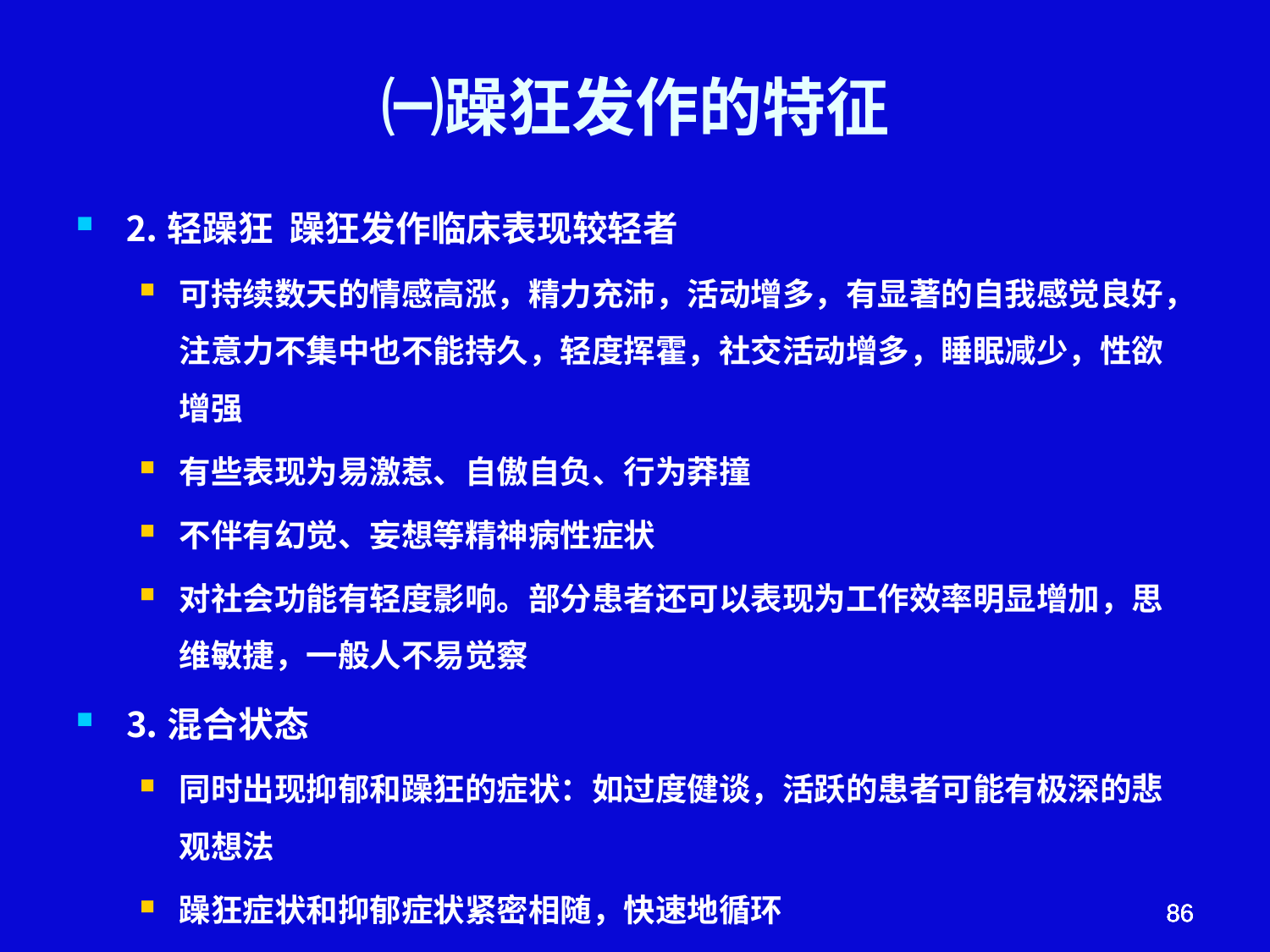

# ㈠躁狂发作的特征
⒉轻躁狂  躁狂发作临床表现较轻者
可持续数天的情感高涨，精力充沛，活动增多，有显著的自我感觉良好，注意力不集中也不能持久，轻度挥霍，社交活动增多，睡眠减少，性欲增强
有些表现为易激惹、自傲自负、行为莽撞
不伴有幻觉、妄想等精神病性症状
对社会功能有轻度影响。部分患者还可以表现为工作效率明显增加，思维敏捷，一般人不易觉察
⒊混合状态
同时出现抑郁和躁狂的症状：如过度健谈，活跃的患者可能有极深的悲观想法
躁狂症状和抑郁症状紧密相随，快速地循环
86
86
86
86
86
86